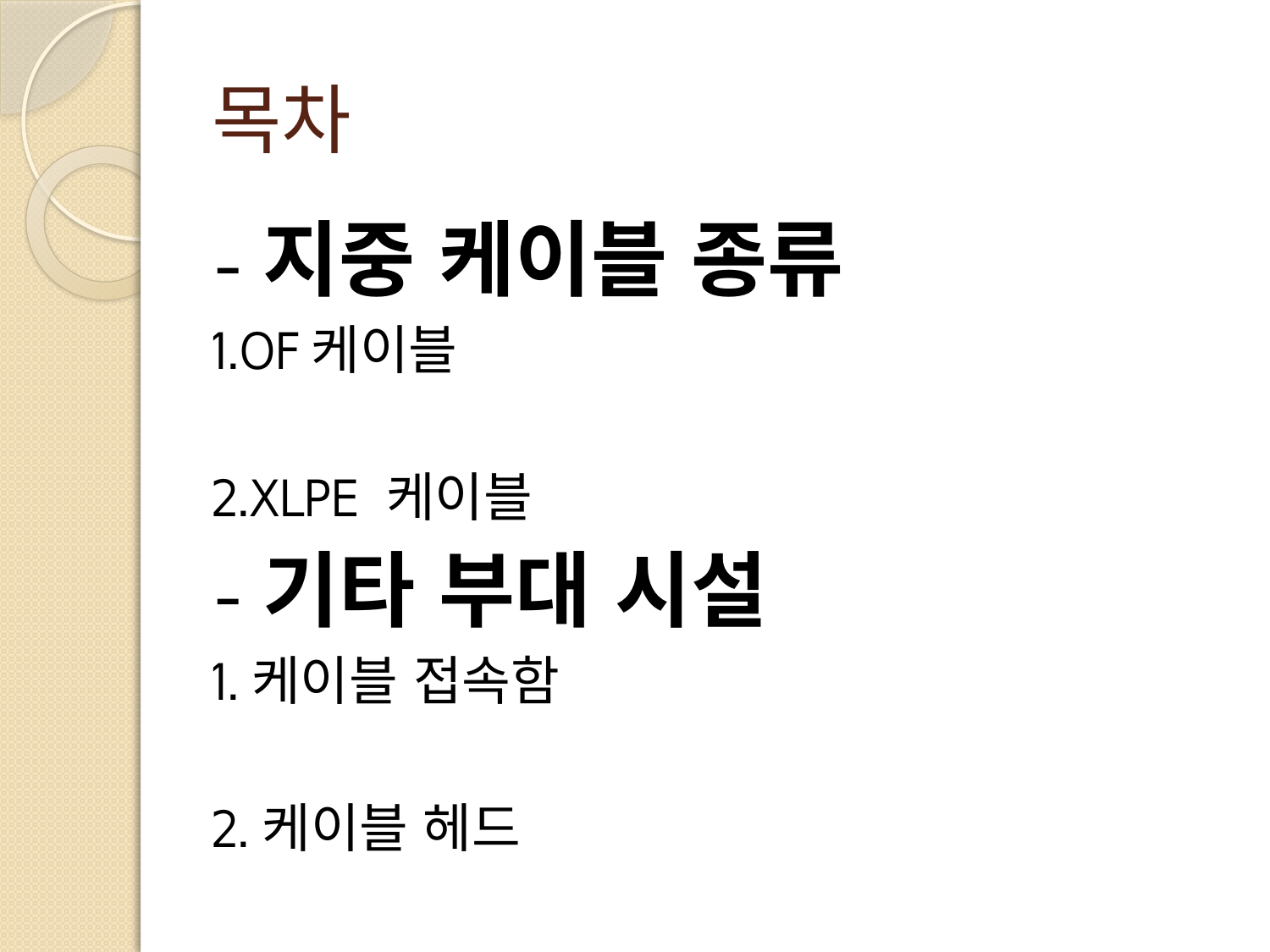

# 목차
-지중 케이블 종류
1.OF케이블

2.XLPE 케이블
-기타 부대 시설
1.케이블 접속함

2.케이블 헤드